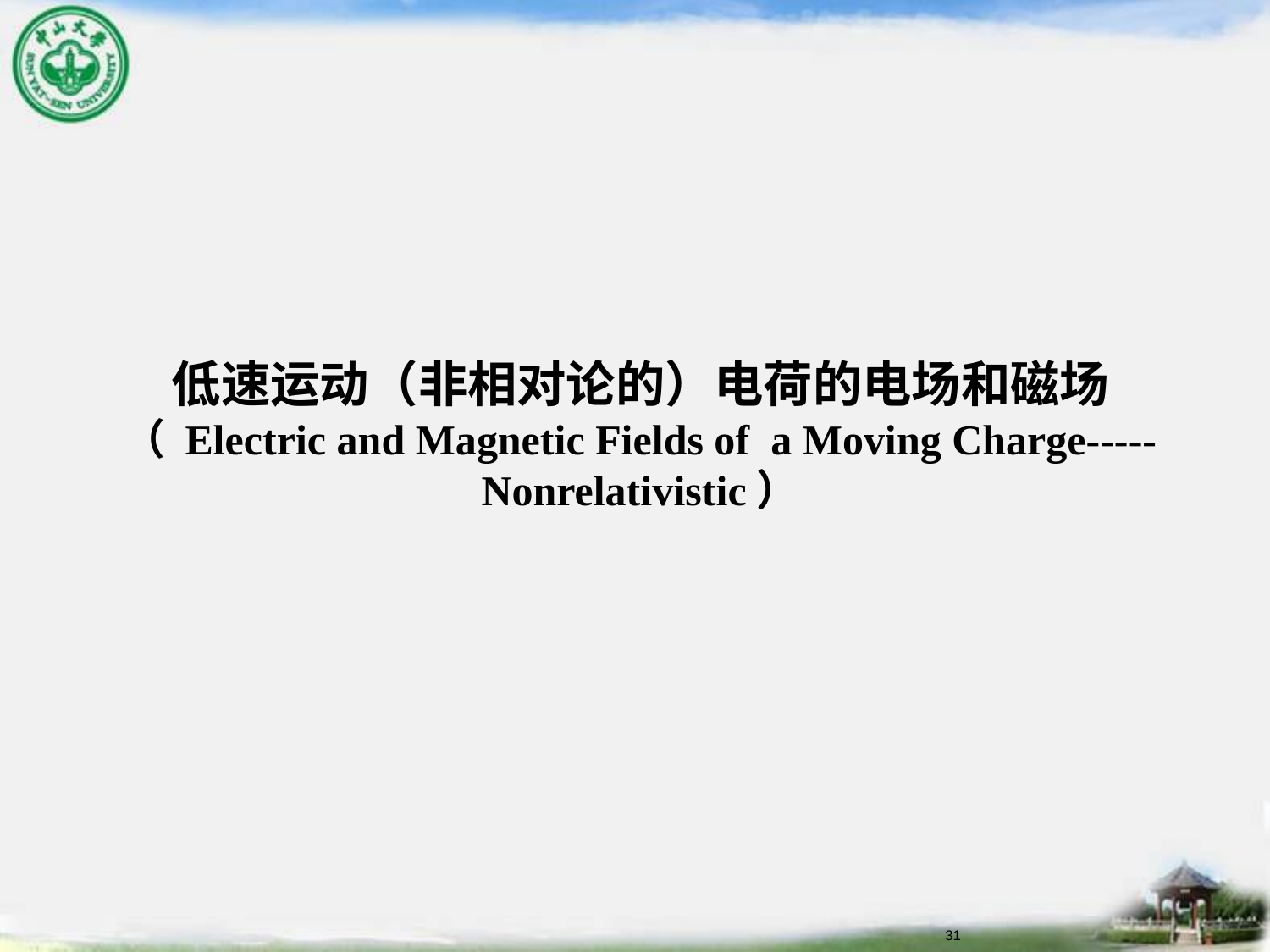

# 低速运动（非相对论的）电荷的电场和磁场 （ Electric and Magnetic Fields of  a Moving Charge-----Nonrelativistic）
31